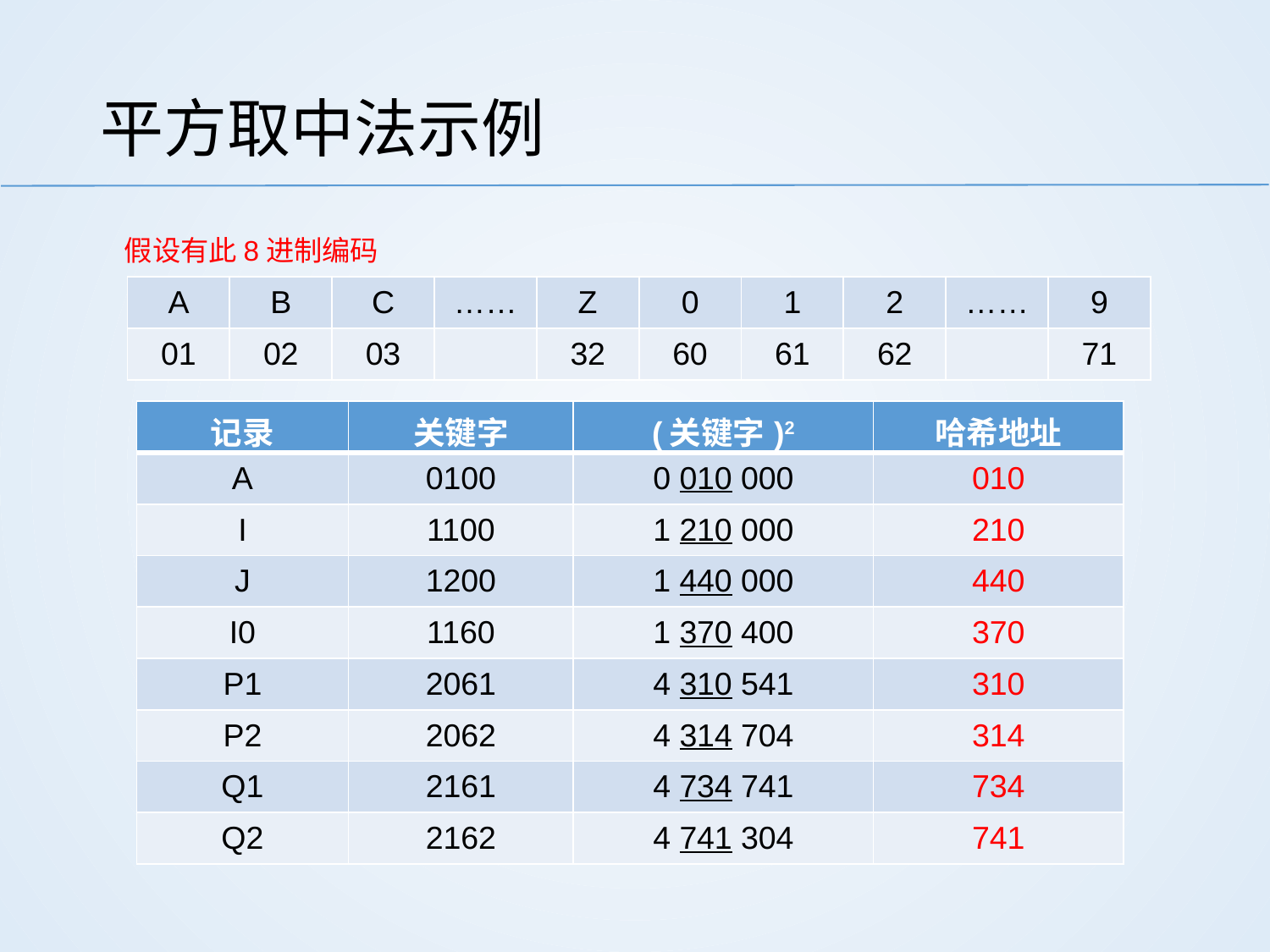

# 平方取中法示例
假设有此8进制编码
| A | B | C | …… | Z | 0 | 1 | 2 | …… | 9 |
| --- | --- | --- | --- | --- | --- | --- | --- | --- | --- |
| 01 | 02 | 03 |  | 32 | 60 | 61 | 62 |  | 71 |
| 记录 | 关键字 | (关键字)2 | 哈希地址 |
| --- | --- | --- | --- |
| A | 0100 | 0 010 000 | 010 |
| I | 1100 | 1 210 000 | 210 |
| J | 1200 | 1 440 000 | 440 |
| I0 | 1160 | 1 370 400 | 370 |
| P1 | 2061 | 4 310 541 | 310 |
| P2 | 2062 | 4 314 704 | 314 |
| Q1 | 2161 | 4 734 741 | 734 |
| Q2 | 2162 | 4 741 304 | 741 |
34